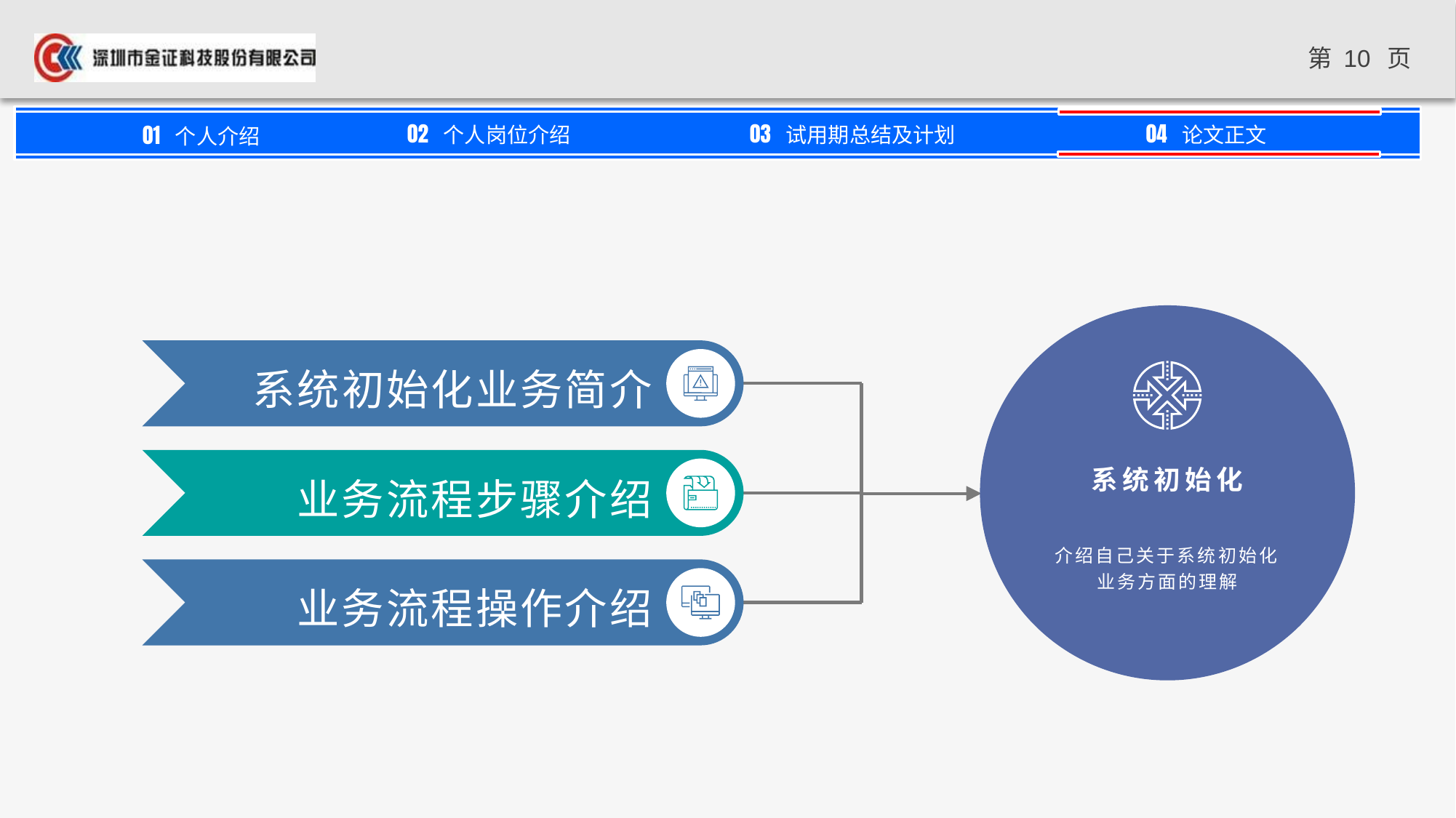

系统初始化业务简介

系统初始化
业务流程步骤介绍

介绍自己关于系统初始化业务方面的理解

业务流程操作介绍